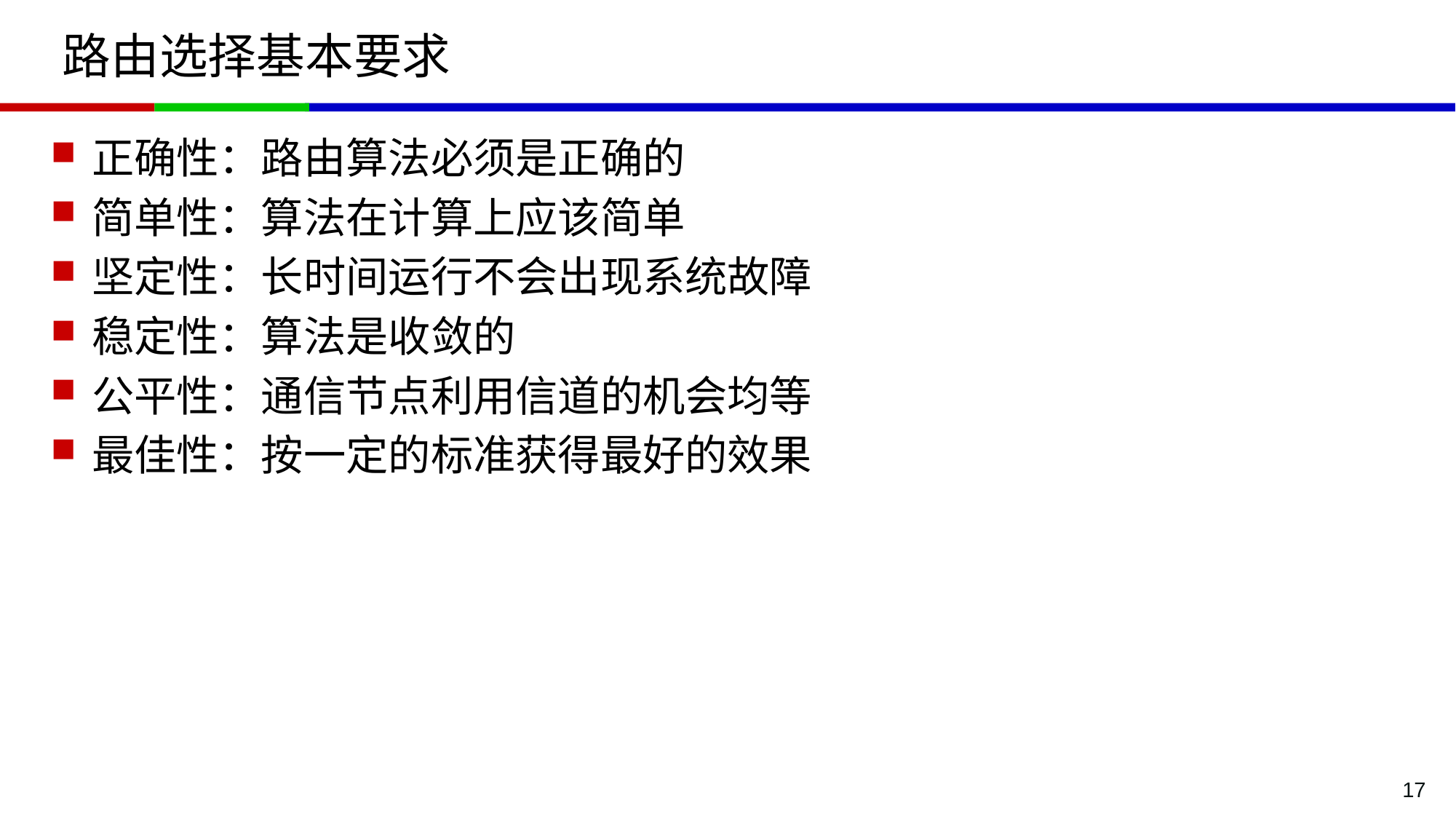

# 路由选择基本要求
正确性：路由算法必须是正确的
简单性：算法在计算上应该简单
坚定性：长时间运行不会出现系统故障
稳定性：算法是收敛的
公平性：通信节点利用信道的机会均等
最佳性：按一定的标准获得最好的效果

17